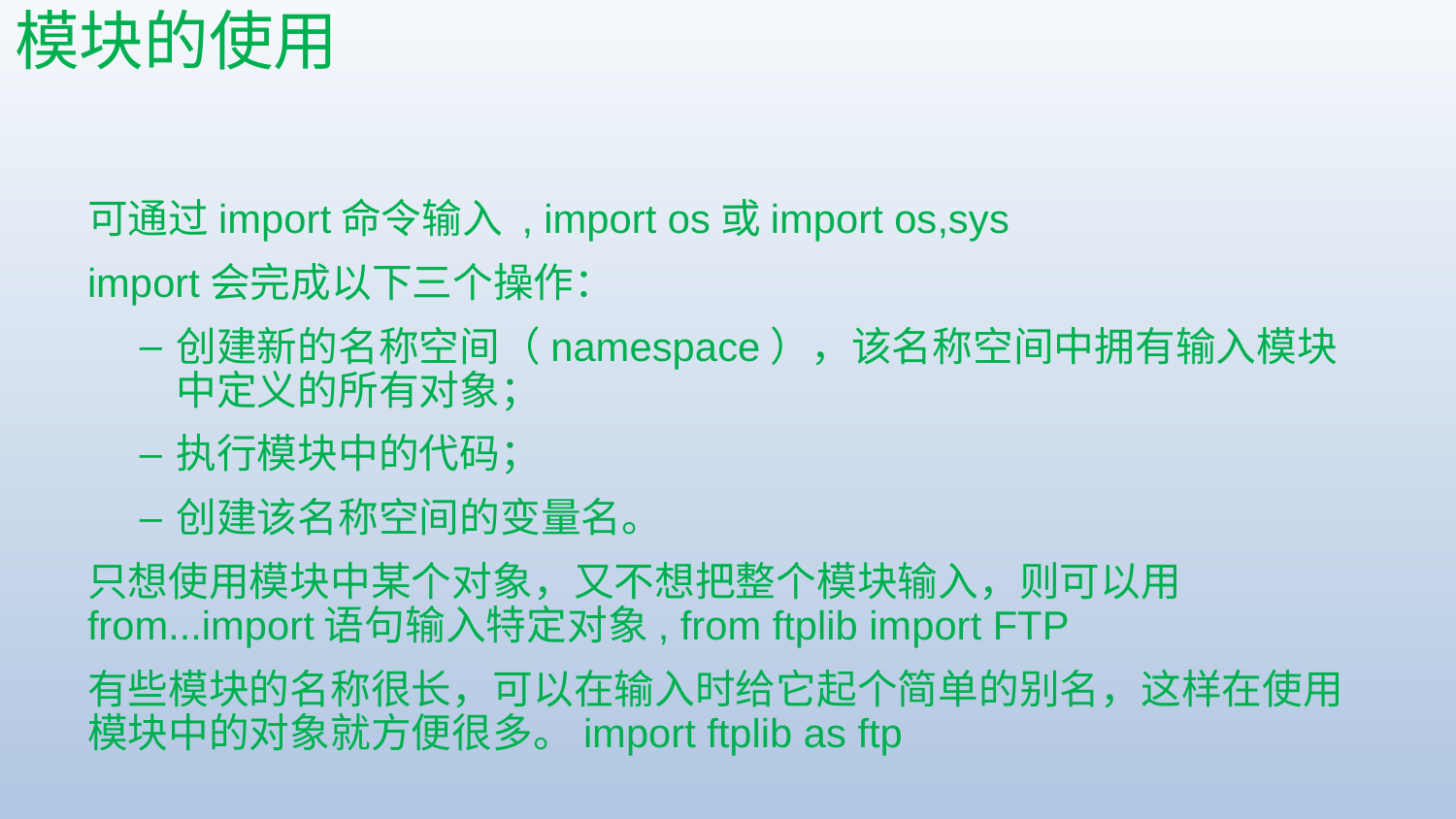

# 模块的使用
可通过import命令输入 , import os或import os,sys
import会完成以下三个操作：
创建新的名称空间（namespace），该名称空间中拥有输入模块中定义的所有对象；
执行模块中的代码；
创建该名称空间的变量名。
只想使用模块中某个对象，又不想把整个模块输入，则可以用from...import语句输入特定对象, from ftplib import FTP
有些模块的名称很长，可以在输入时给它起个简单的别名，这样在使用模块中的对象就方便很多。import ftplib as ftp
80